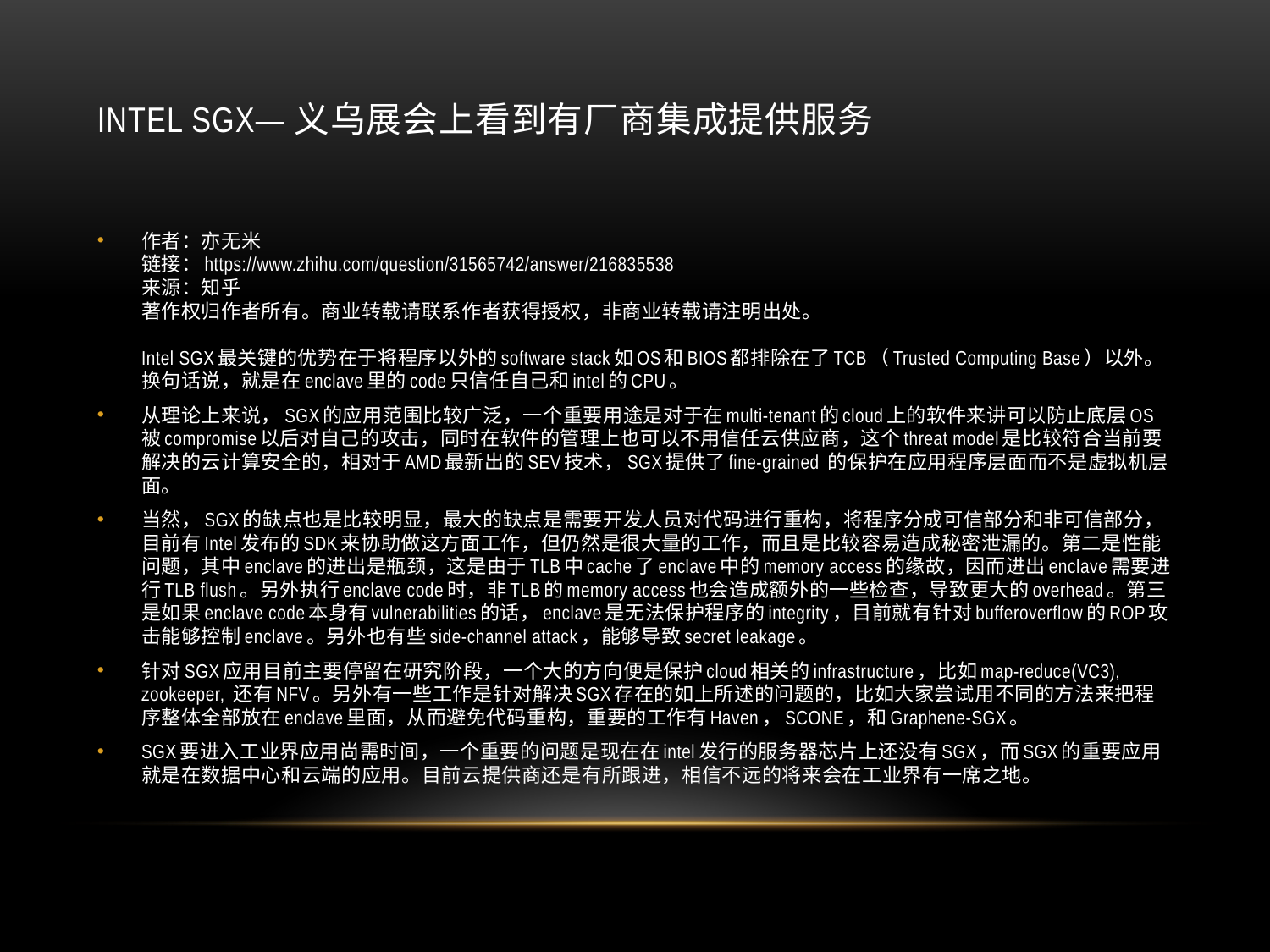

# Intel SGX—义乌展会上看到有厂商集成提供服务
作者：亦无米
链接：https://www.zhihu.com/question/31565742/answer/216835538
来源：知乎
著作权归作者所有。商业转载请联系作者获得授权，非商业转载请注明出处。
Intel SGX最关键的优势在于将程序以外的software stack如OS和BIOS都排除在了TCB（Trusted Computing Base）以外。换句话说，就是在enclave里的code只信任自己和intel的CPU。
从理论上来说，SGX的应用范围比较广泛，一个重要用途是对于在multi-tenant的cloud上的软件来讲可以防止底层OS被compromise以后对自己的攻击，同时在软件的管理上也可以不用信任云供应商，这个threat model是比较符合当前要解决的云计算安全的，相对于AMD最新出的SEV技术，SGX提供了fine-grained 的保护在应用程序层面而不是虚拟机层面。
当然，SGX的缺点也是比较明显，最大的缺点是需要开发人员对代码进行重构，将程序分成可信部分和非可信部分，目前有Intel发布的SDK来协助做这方面工作，但仍然是很大量的工作，而且是比较容易造成秘密泄漏的。第二是性能问题，其中enclave的进出是瓶颈，这是由于TLB中cache了enclave中的memory access的缘故，因而进出enclave需要进行TLB flush。另外执行enclave code时，非TLB的memory access也会造成额外的一些检查，导致更大的overhead。第三是如果enclave code本身有vulnerabilities的话，enclave是无法保护程序的integrity，目前就有针对bufferoverflow的ROP攻击能够控制enclave。另外也有些side-channel attack，能够导致secret leakage。
针对SGX应用目前主要停留在研究阶段，一个大的方向便是保护cloud相关的infrastructure，比如map-reduce(VC3), zookeeper, 还有NFV。另外有一些工作是针对解决SGX存在的如上所述的问题的，比如大家尝试用不同的方法来把程序整体全部放在enclave里面，从而避免代码重构，重要的工作有Haven，SCONE，和Graphene-SGX。
SGX要进入工业界应用尚需时间，一个重要的问题是现在在intel发行的服务器芯片上还没有SGX，而SGX的重要应用就是在数据中心和云端的应用。目前云提供商还是有所跟进，相信不远的将来会在工业界有一席之地。